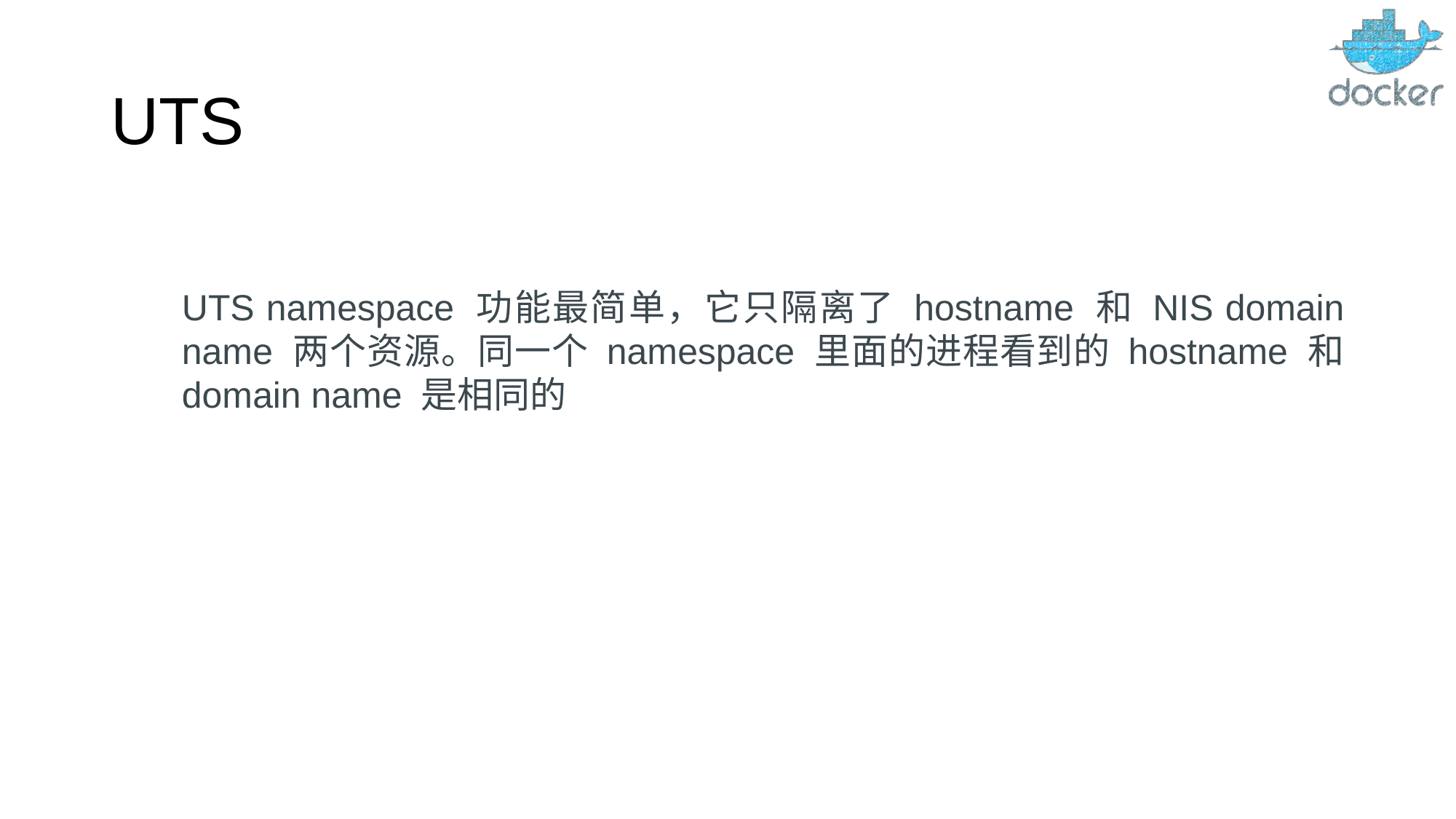

# UTS
UTS namespace 功能最简单，它只隔离了 hostname 和 NIS domain name 两个资源。同一个 namespace 里面的进程看到的 hostname 和 domain name 是相同的